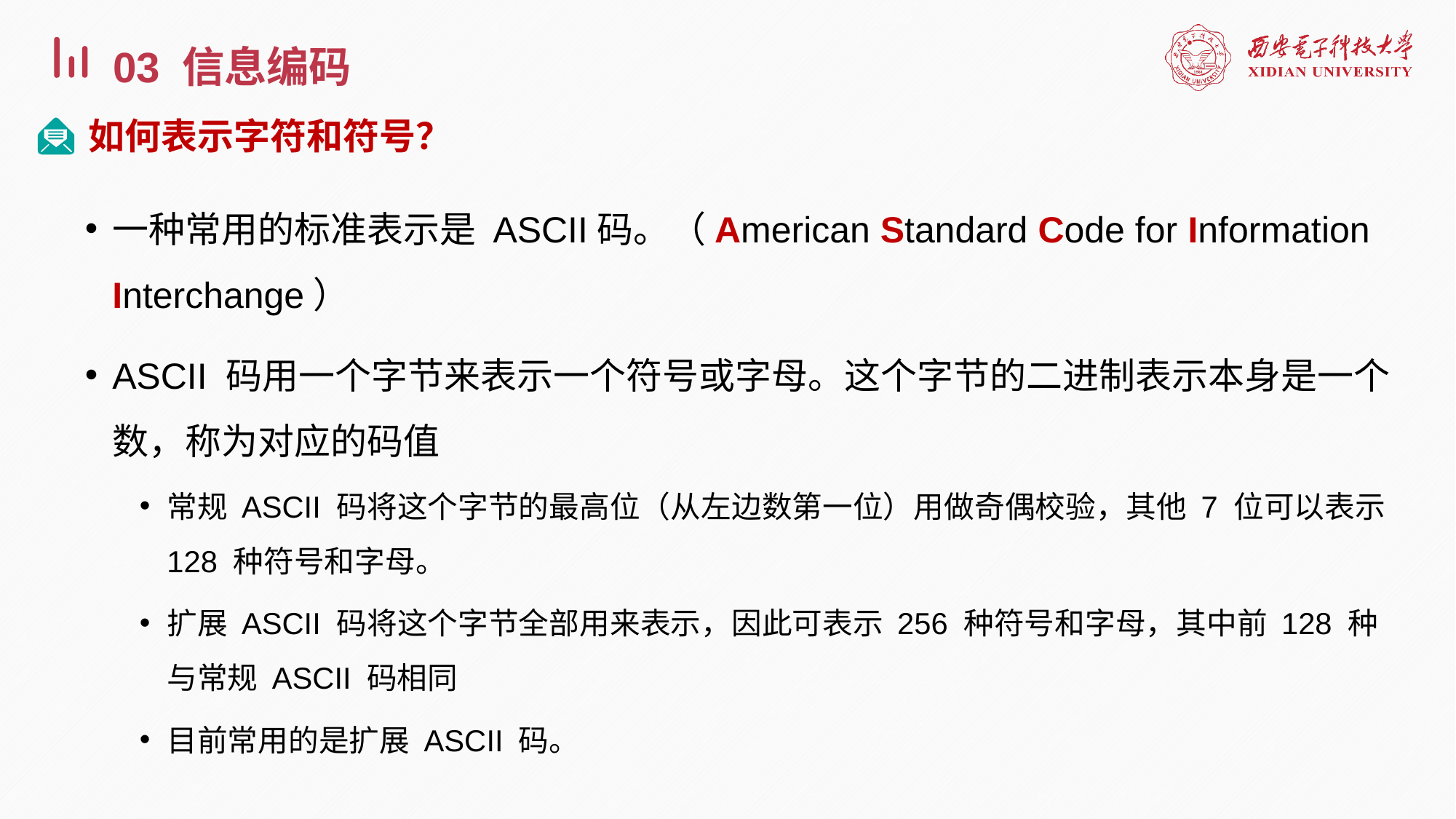

03 信息编码
如何表示字符和符号？

一种常用的标准表示是 ASCII码。（American Standard Code for Information Interchange）
ASCII 码用一个字节来表示一个符号或字母。这个字节的二进制表示本身是一个数，称为对应的码值
常规 ASCII 码将这个字节的最高位（从左边数第一位）用做奇偶校验，其他 7 位可以表示 128 种符号和字母。
扩展 ASCII 码将这个字节全部用来表示，因此可表示 256 种符号和字母，其中前 128 种与常规 ASCII 码相同
目前常用的是扩展 ASCII 码。